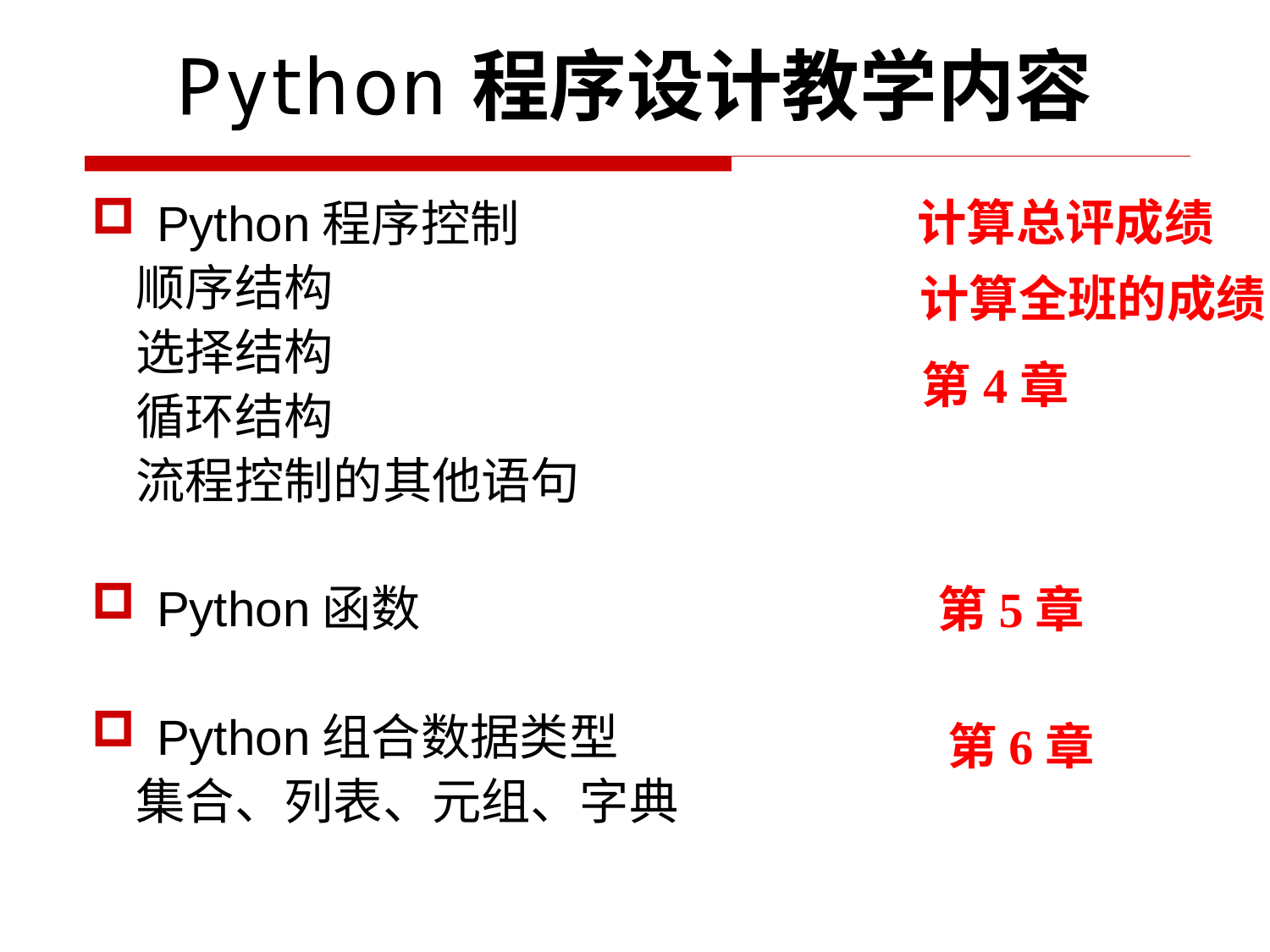

# Python程序设计教学内容
计算总评成绩
Python程序控制
   顺序结构
   选择结构
   循环结构
   流程控制的其他语句

Python函数

Python组合数据类型
   集合、列表、元组、字典

计算全班的成绩
第4章
第5章
第6章